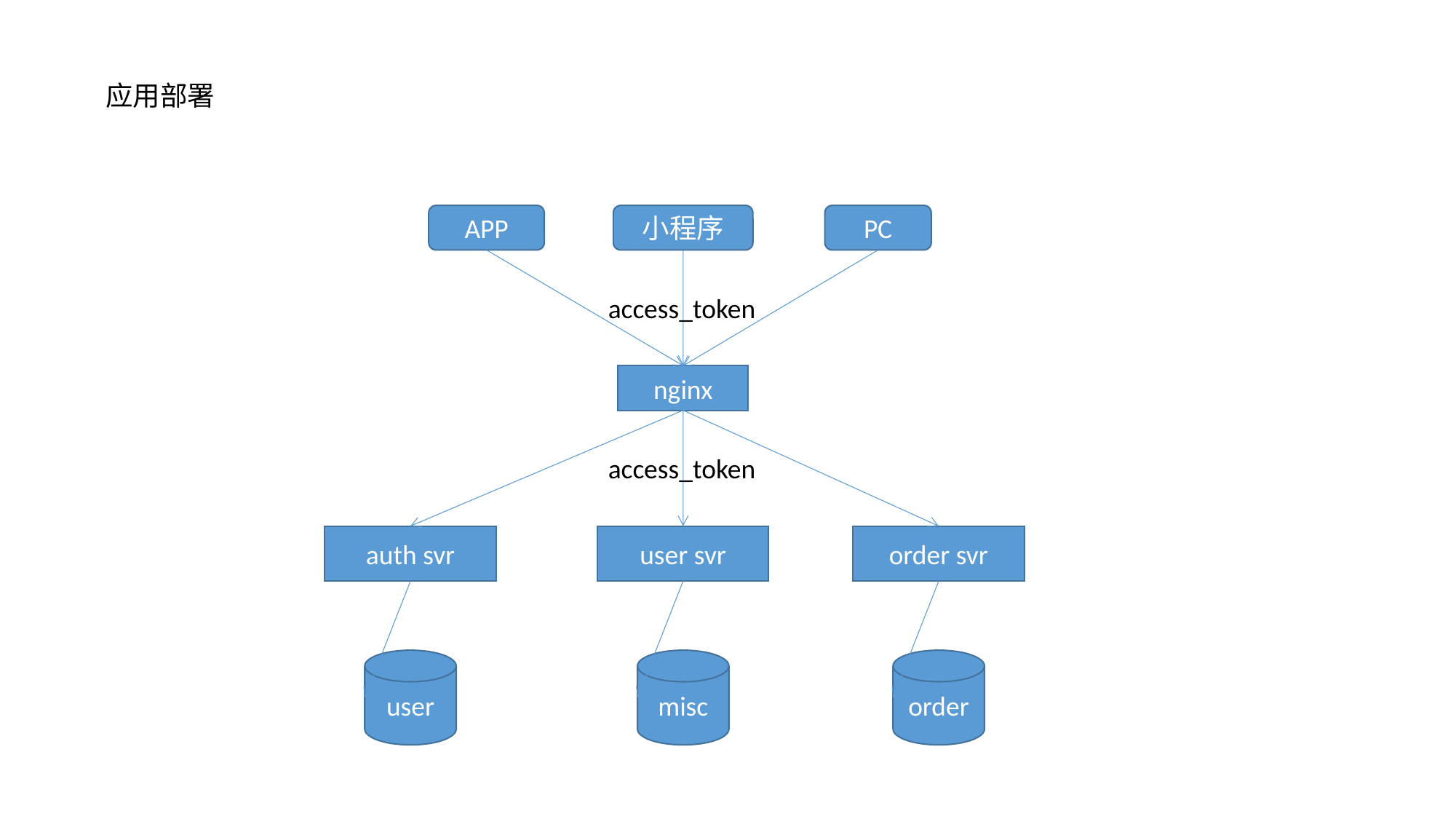

应用部署
APP
小程序
PC
access_token
nginx
access_token
auth svr
user svr
order svr
user
misc
order